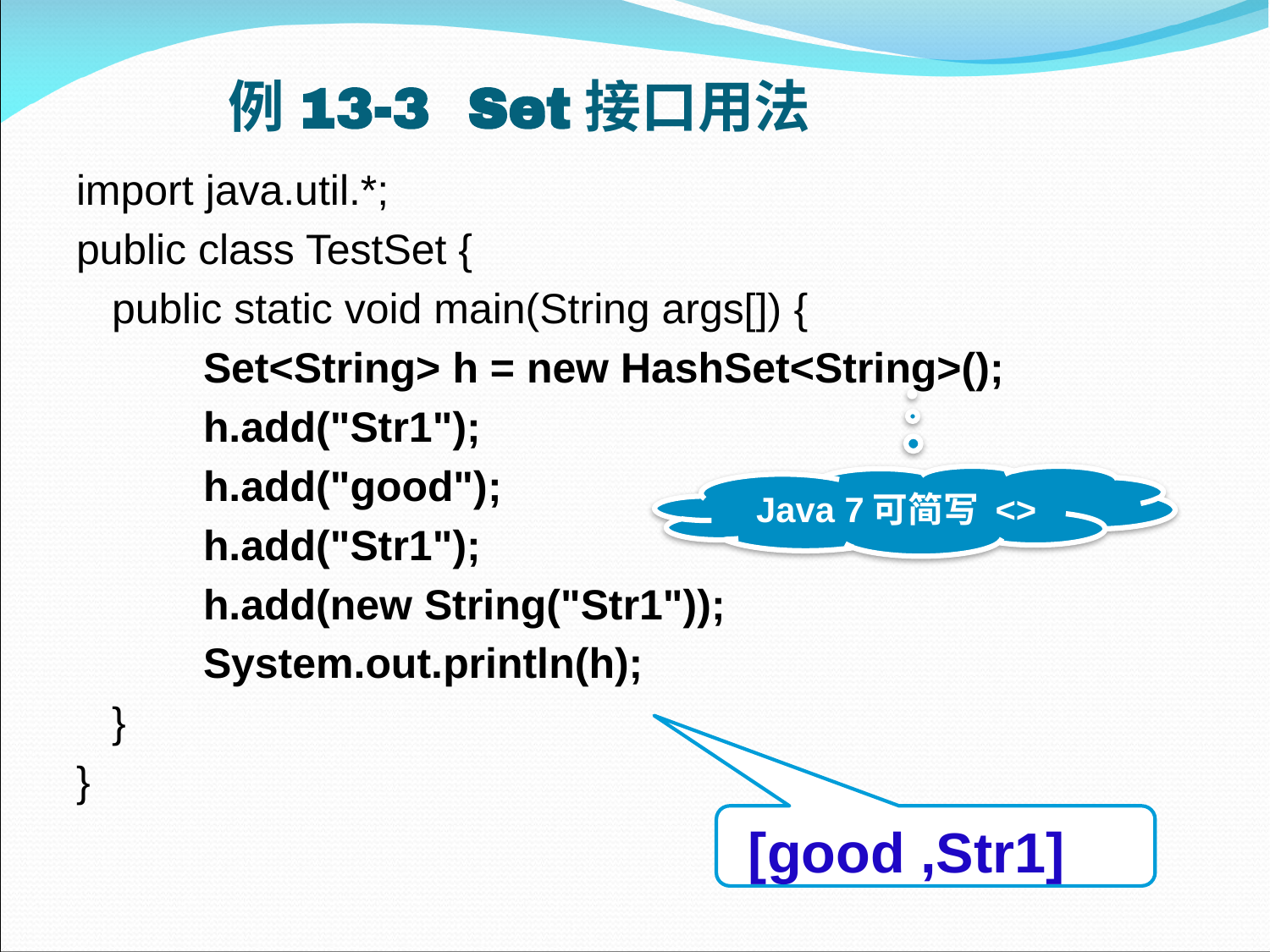

# 例13-3  Set接口用法
import java.util.*;
public class TestSet {
   public static void main(String args[]) {
	Set<String> h = new HashSet<String>();
	h.add("Str1");
	h.add("good");
	h.add("Str1");
	h.add(new String("Str1"));
	System.out.println(h);
   }
}
Java 7可简写 <>
 [good ,Str1]